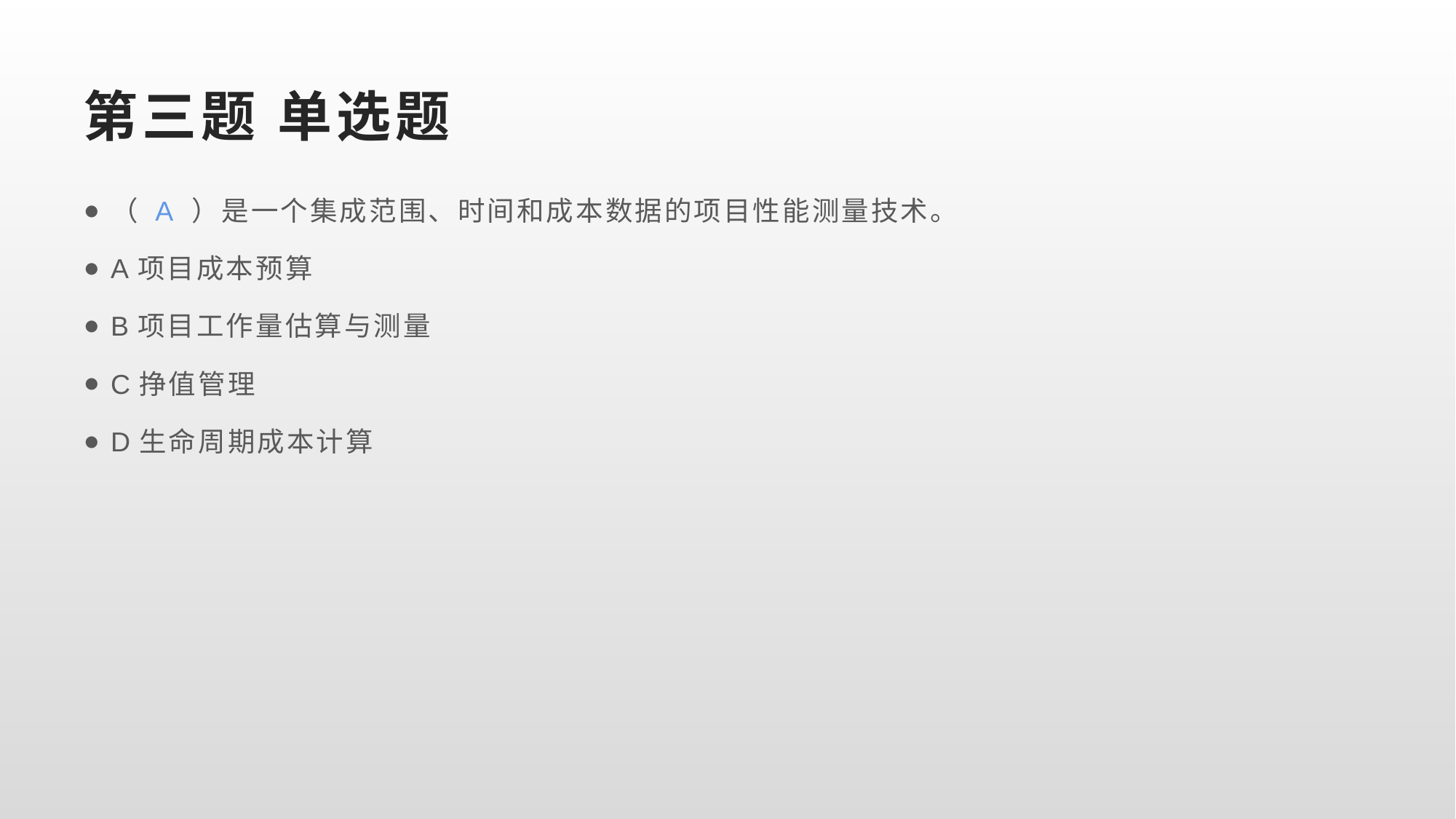

# 第三题 单选题
（ A ）是一个集成范围、时间和成本数据的项目性能测量技术。
A项目成本预算
B项目工作量估算与测量
C挣值管理
D生命周期成本计算